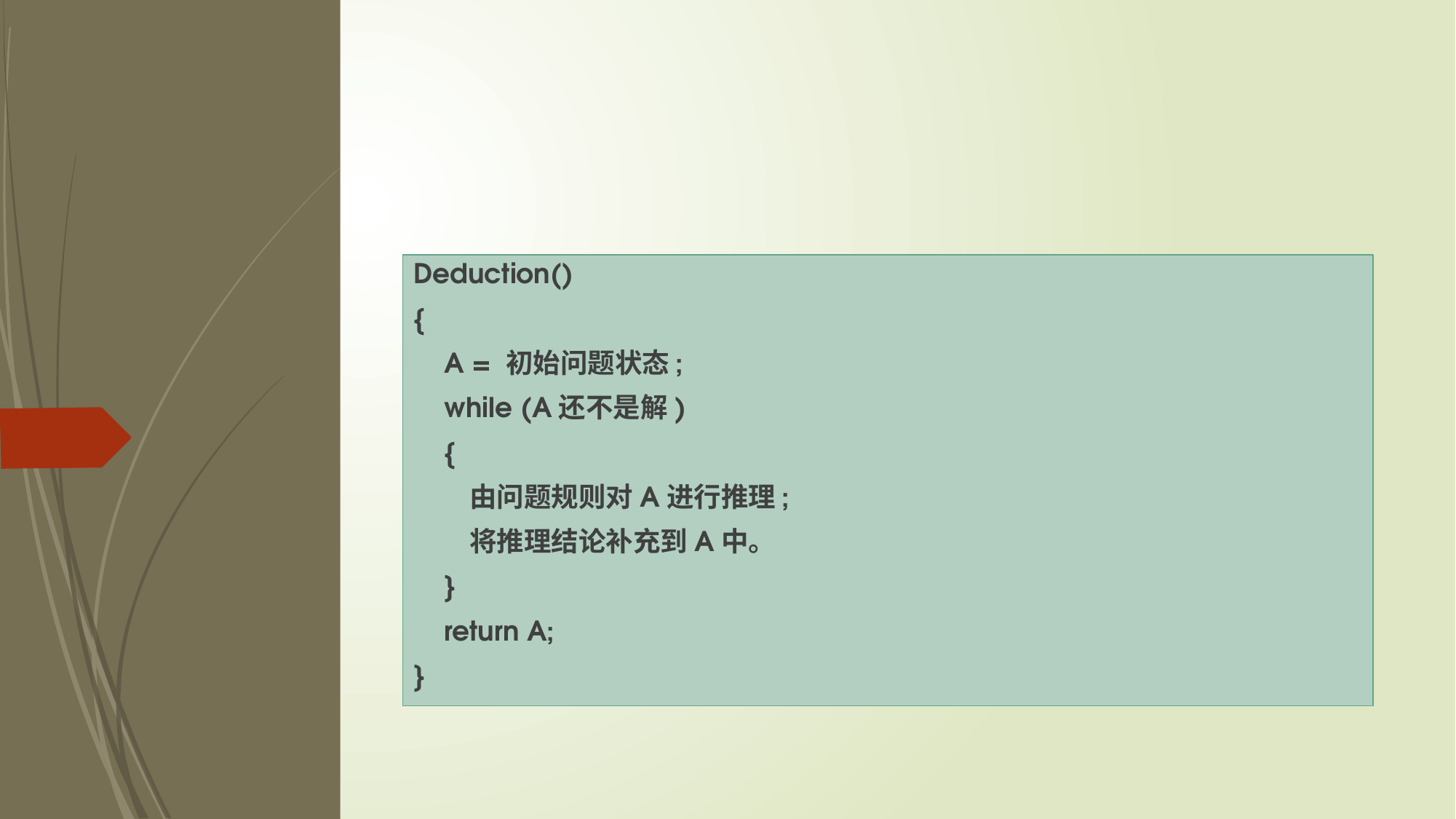

Deduction()
{
    A = 初始问题状态;
    while (A还不是解)
    {
        由问题规则对A进行推理;
        将推理结论补充到A中。
    }
    return A;
}